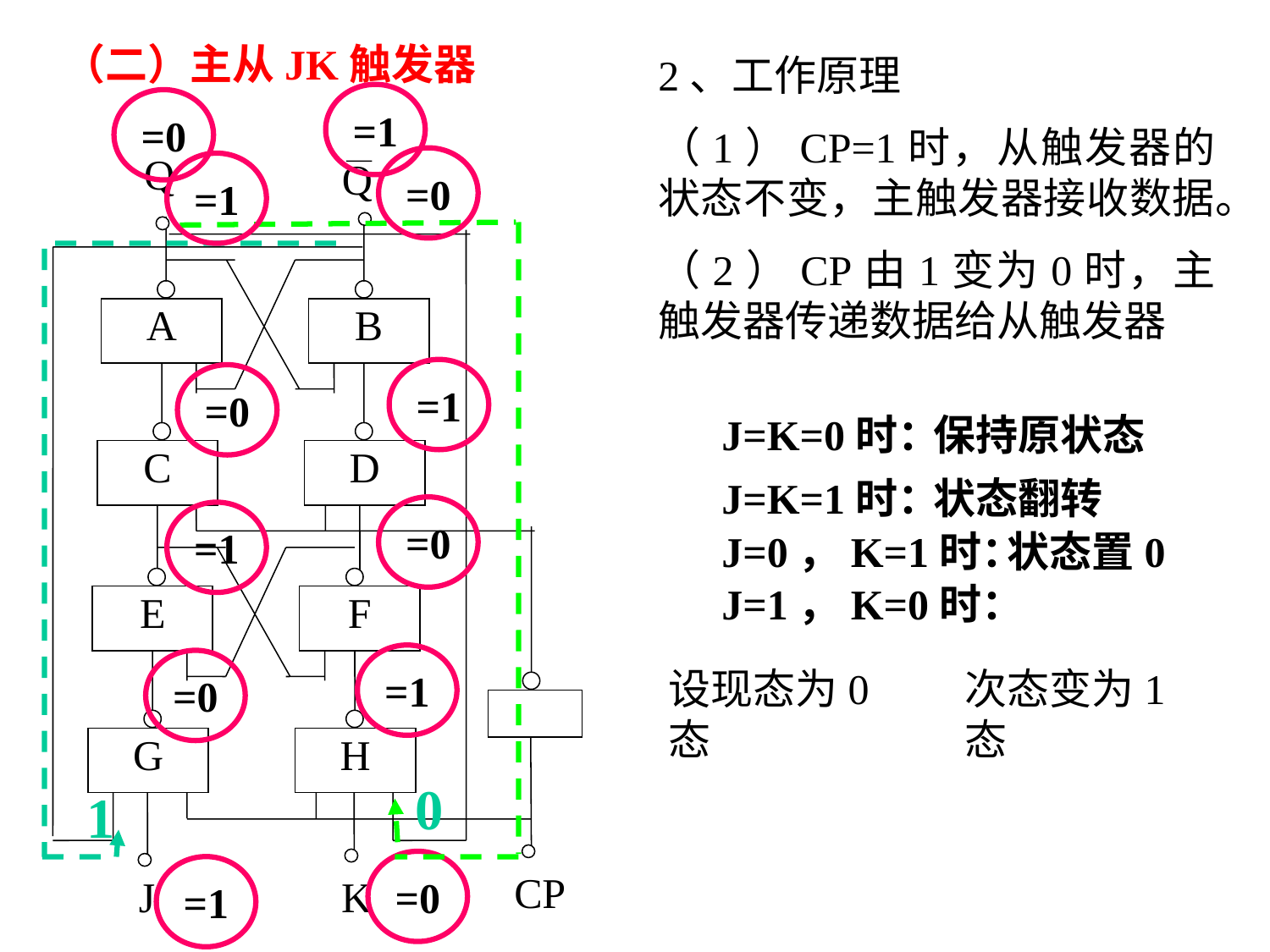

（二）主从JK触发器
2、工作原理
（1）CP=1时，从触发器的状态不变，主触发器接收数据。
（2）CP由1变为0时，主触发器传递数据给从触发器
=1
=0
Q
Q

A
B

C
D

E
F

G
H

CP
J
K
=0
=1

0

1

=1
=0
J=K=0时：
保持原状态
J=K=1时：
状态翻转
=0
=1
J=0，K=1时：
状态置0
J=1，K=0时：
=1
=0
设现态为0态
次态变为1态
=0
=1